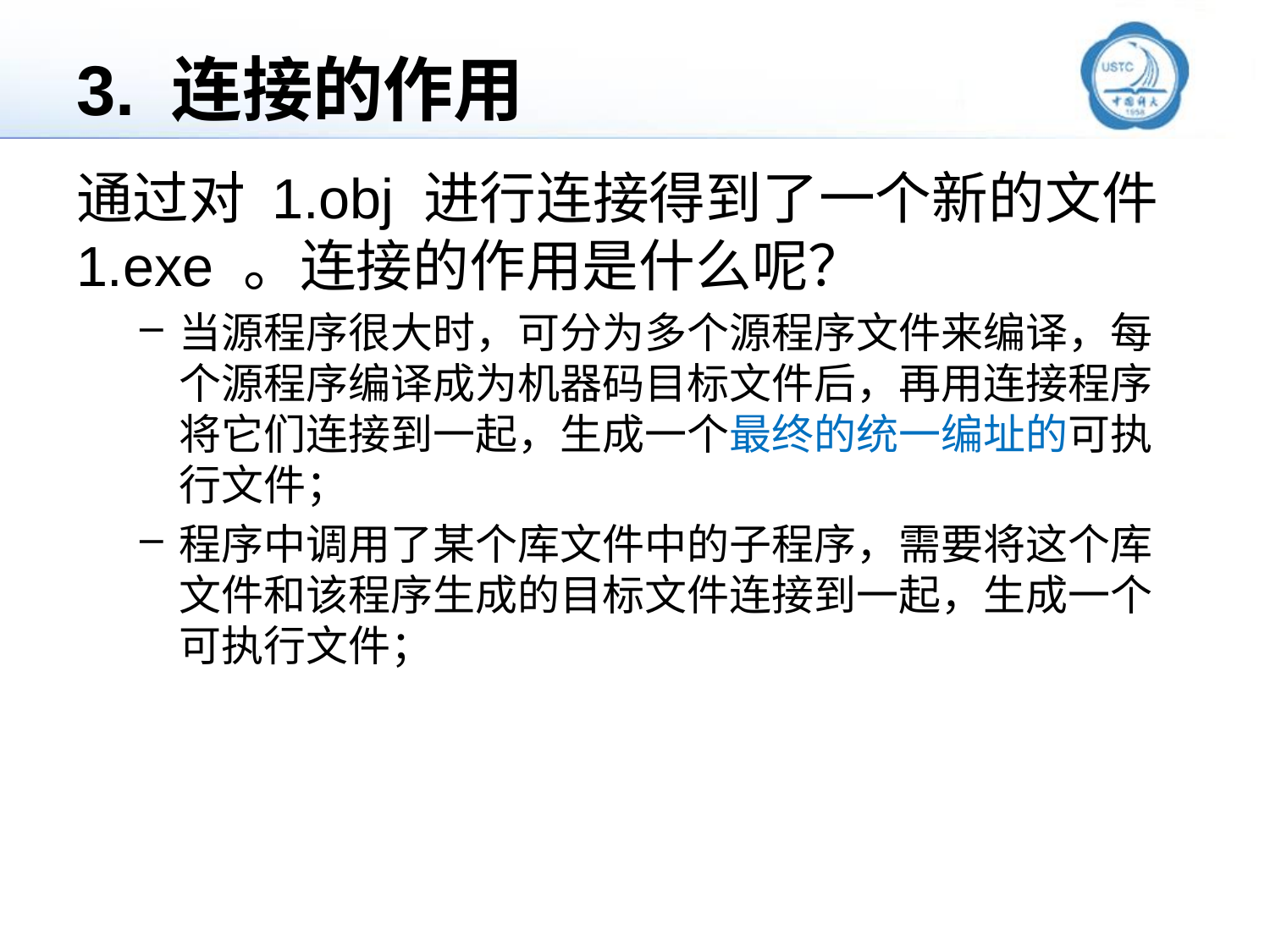

# 3. 连接的作用
通过对 1.obj 进行连接得到了一个新的文件 1.exe 。连接的作用是什么呢？
当源程序很大时，可分为多个源程序文件来编译，每个源程序编译成为机器码目标文件后，再用连接程序将它们连接到一起，生成一个最终的统一编址的可执行文件；
程序中调用了某个库文件中的子程序，需要将这个库文件和该程序生成的目标文件连接到一起，生成一个可执行文件；